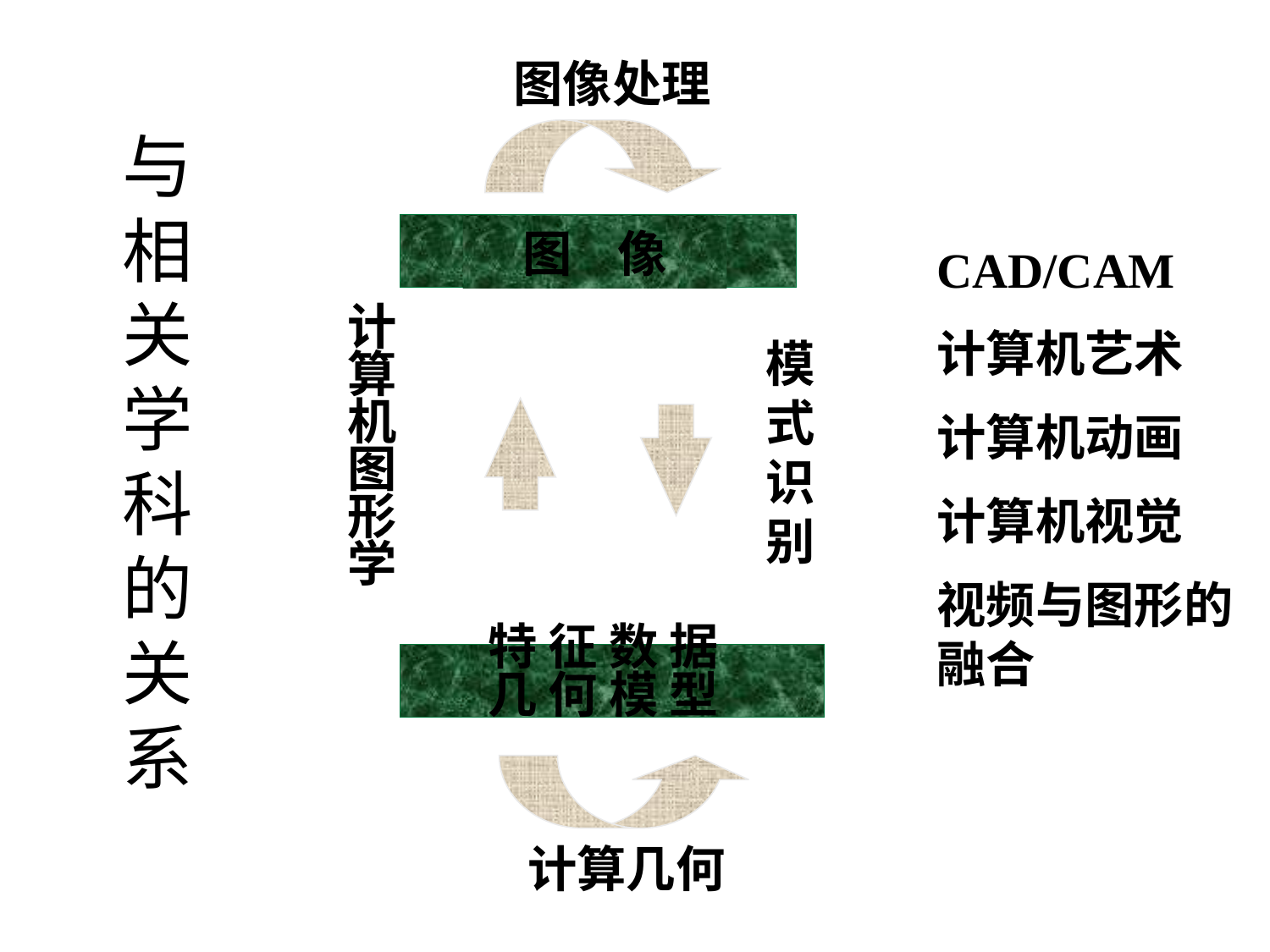

图像处理

图    像
计算机图形学
模式识别

特 征 数 据
几 何 模 型

计算几何
与相关学科的关系
CAD/CAM
计算机艺术
计算机动画
计算机视觉
视频与图形的融合